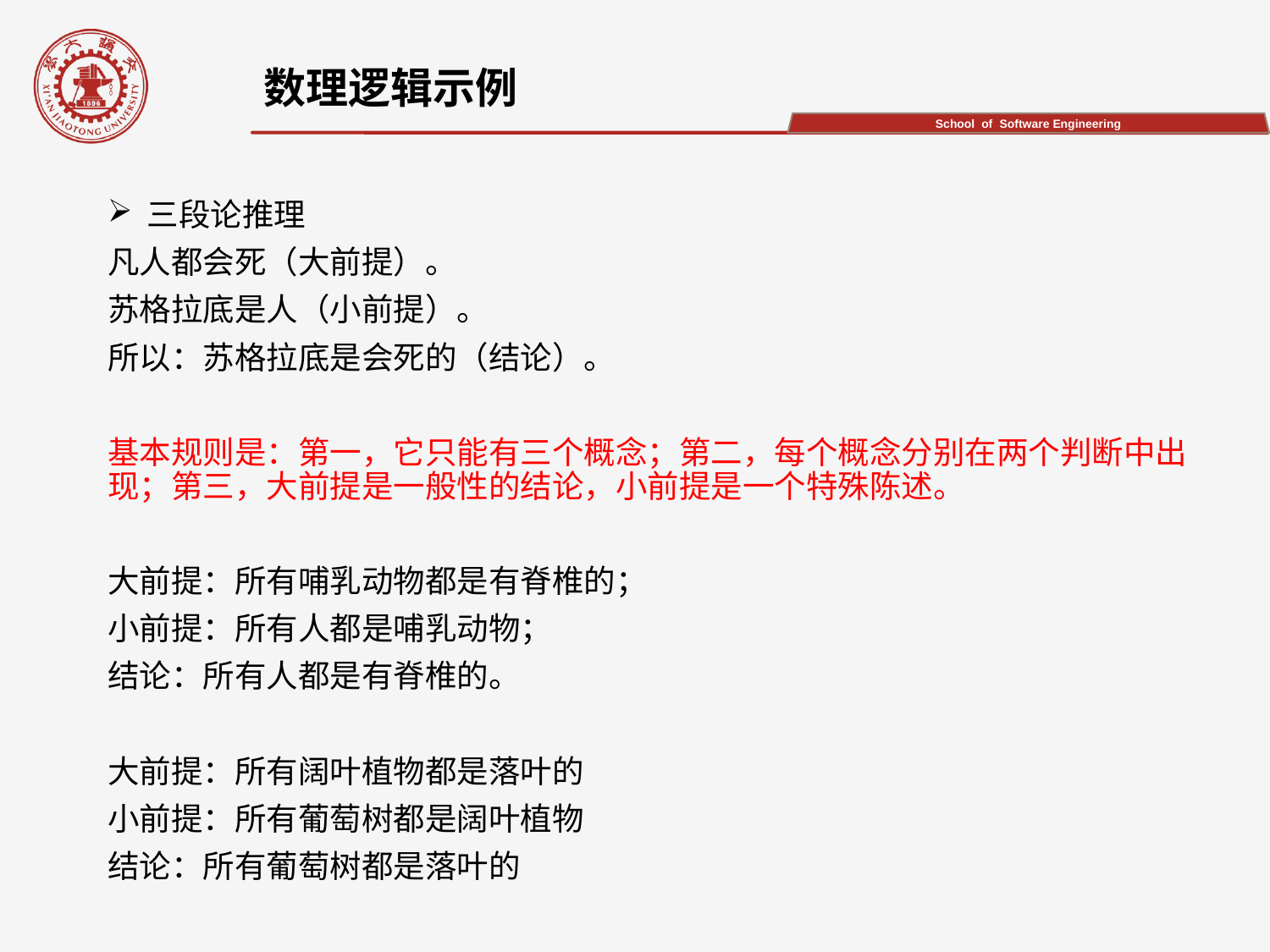

数理逻辑示例
三段论推理
凡人都会死（大前提）。
苏格拉底是人（小前提）。
所以：苏格拉底是会死的（结论）。

基本规则是：第一，它只能有三个概念；第二，每个概念分别在两个判断中出现；第三，大前提是一般性的结论，小前提是一个特殊陈述。

大前提：所有哺乳动物都是有脊椎的；
小前提：所有人都是哺乳动物；
结论：所有人都是有脊椎的。

大前提：所有阔叶植物都是落叶的
小前提：所有葡萄树都是阔叶植物
结论：所有葡萄树都是落叶的